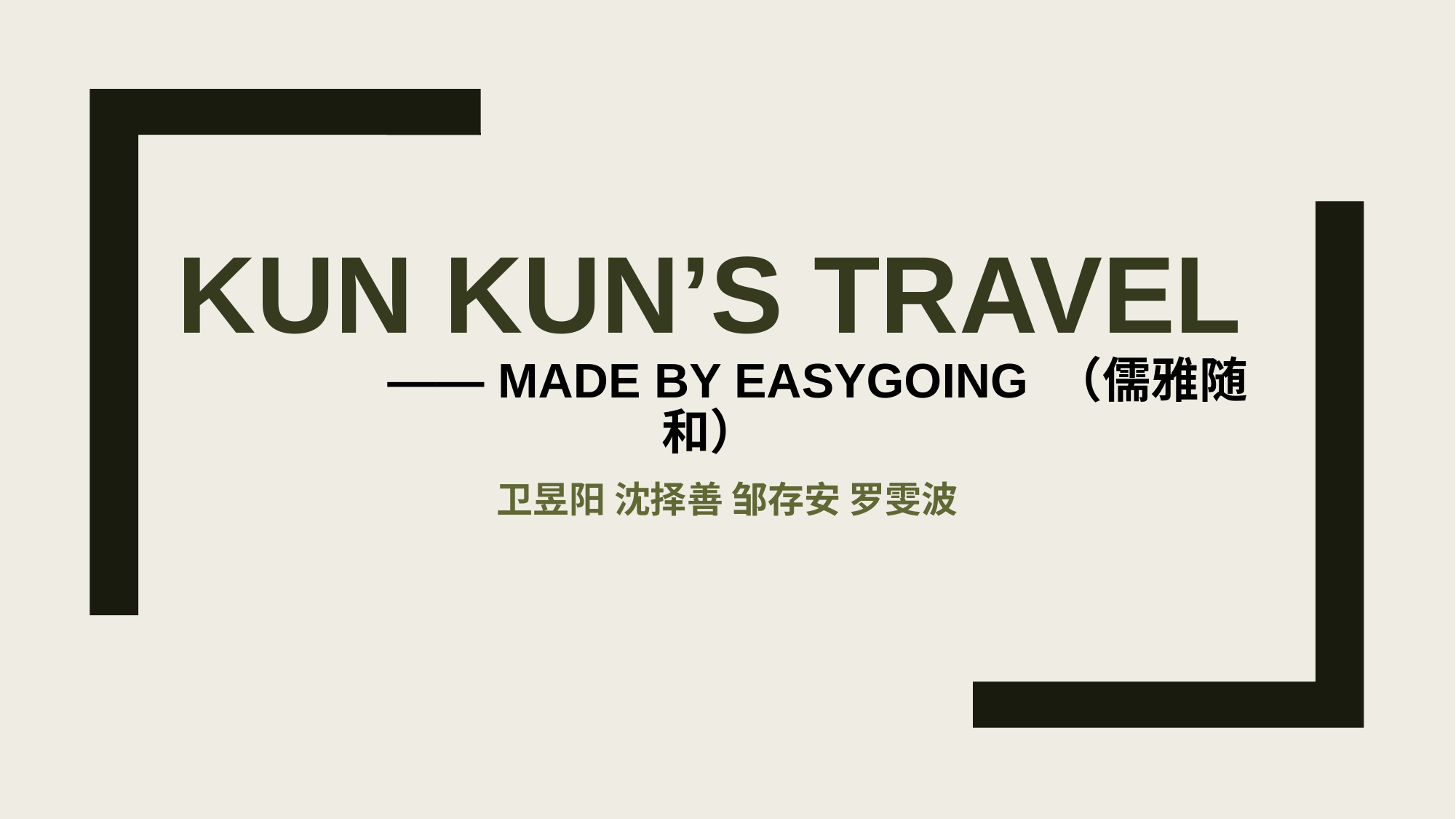

# Kun Kun’s Travel —— made by EASYGOING （儒雅随和）
卫昱阳 沈择善 邹存安 罗雯波